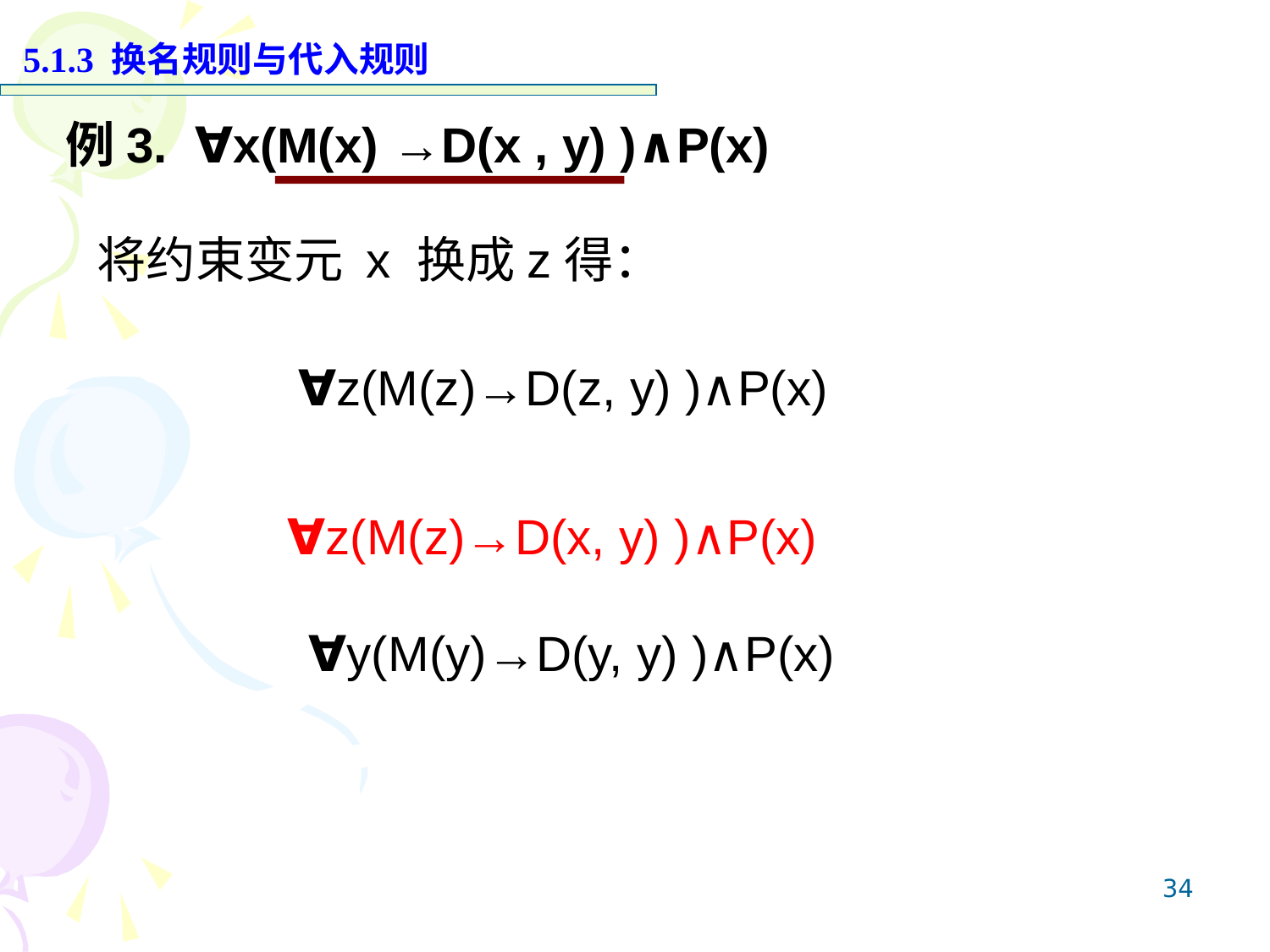

5.1.3 换名规则与代入规则

例3.  ∀x(M(x) →D(x , y) )∧P(x)

将约束变元 x 换成z得：
∀z(M(z)→D(z, y) )∧P(x)
∀z(M(z)→D(x, y) )∧P(x)
∀y(M(y)→D(y, y) )∧P(x)
34